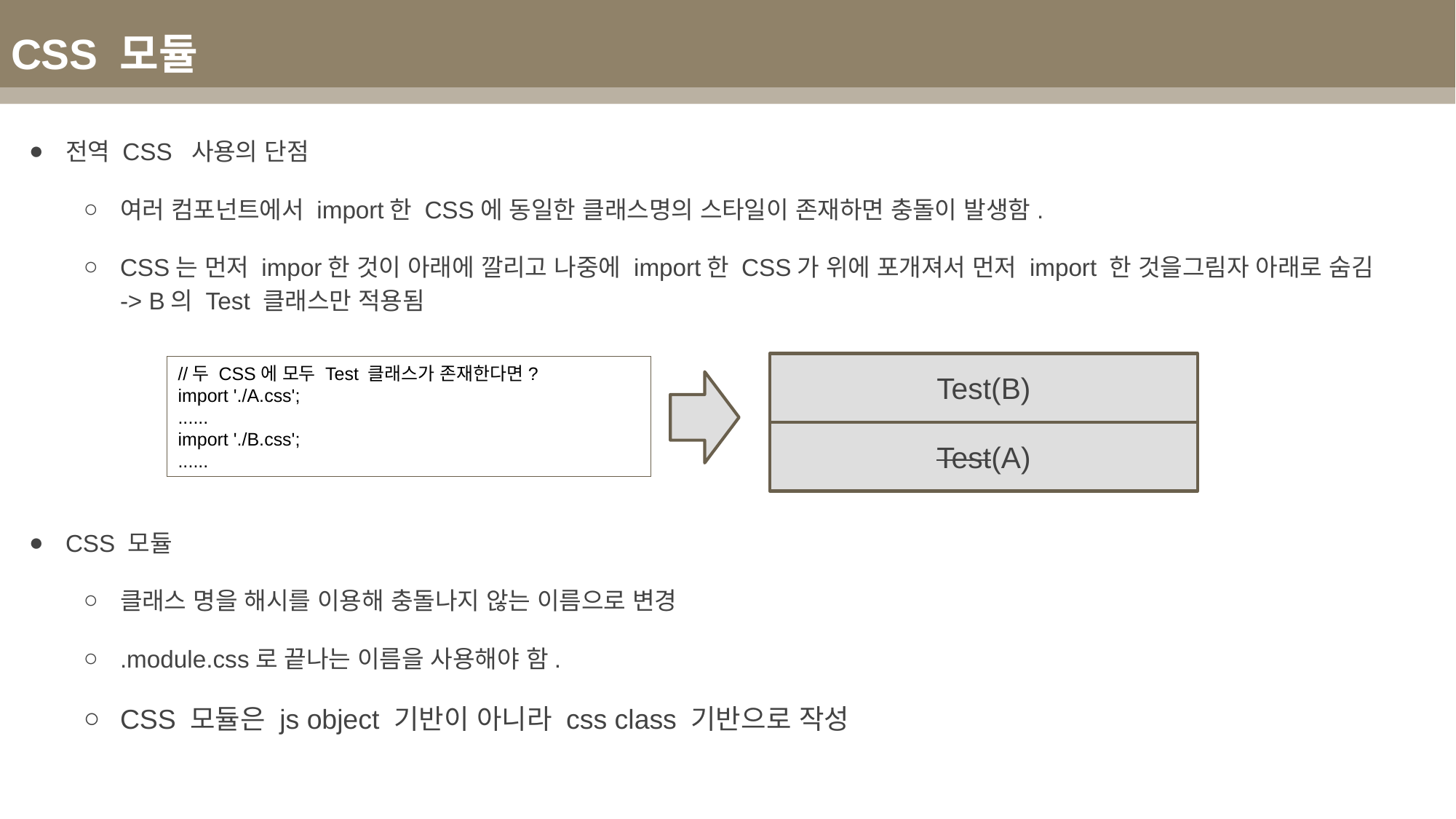

CSS 모듈
전역 CSS  사용의 단점
여러 컴포넌트에서 import한 CSS에 동일한 클래스명의 스타일이 존재하면 충돌이 발생함.
CSS는 먼저 impor한 것이 아래에 깔리고 나중에 import한 CSS가 위에 포개져서 먼저 import 한 것을그림자 아래로 숨김 -> B의 Test 클래스만 적용됨

CSS 모듈
클래스 명을 해시를 이용해 충돌나지 않는 이름으로 변경
.module.css로 끝나는 이름을 사용해야 함.
CSS 모듈은 js object 기반이 아니라 css class 기반으로 작성
Test(B)
//두 CSS에 모두 Test 클래스가 존재한다면?
import './A.css';
......
import './B.css';
......

Test(A)